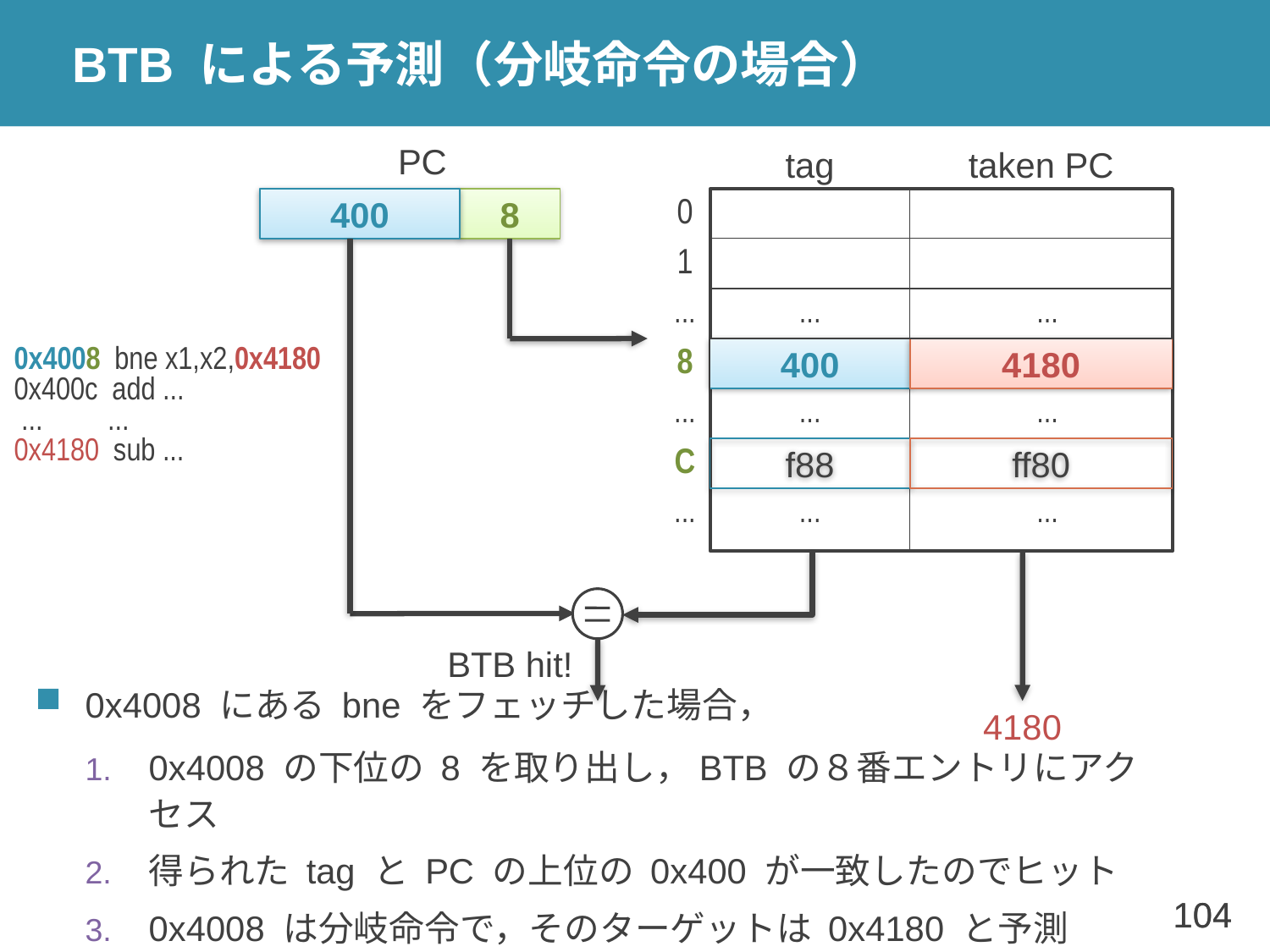

# BTB による予測（分岐命令の場合）
tag
taken PC
PC
400
8
0

1

...

...
...
400
4180
0x4008  bne x1,x2,0x4180
0x400c  add ...
 ...         ...
0x4180  sub ...

8
...
...
...
f88
ff80
C
...
...
...

BTB hit!

4180
0x4008 にある bne をフェッチした場合，
0x4008 の下位の 8 を取り出し，BTB の８番エントリにアクセス
得られた tag と PC の上位の 0x400 が一致したのでヒット
0x4008 は分岐命令で，そのターゲットは 0x4180 と予測